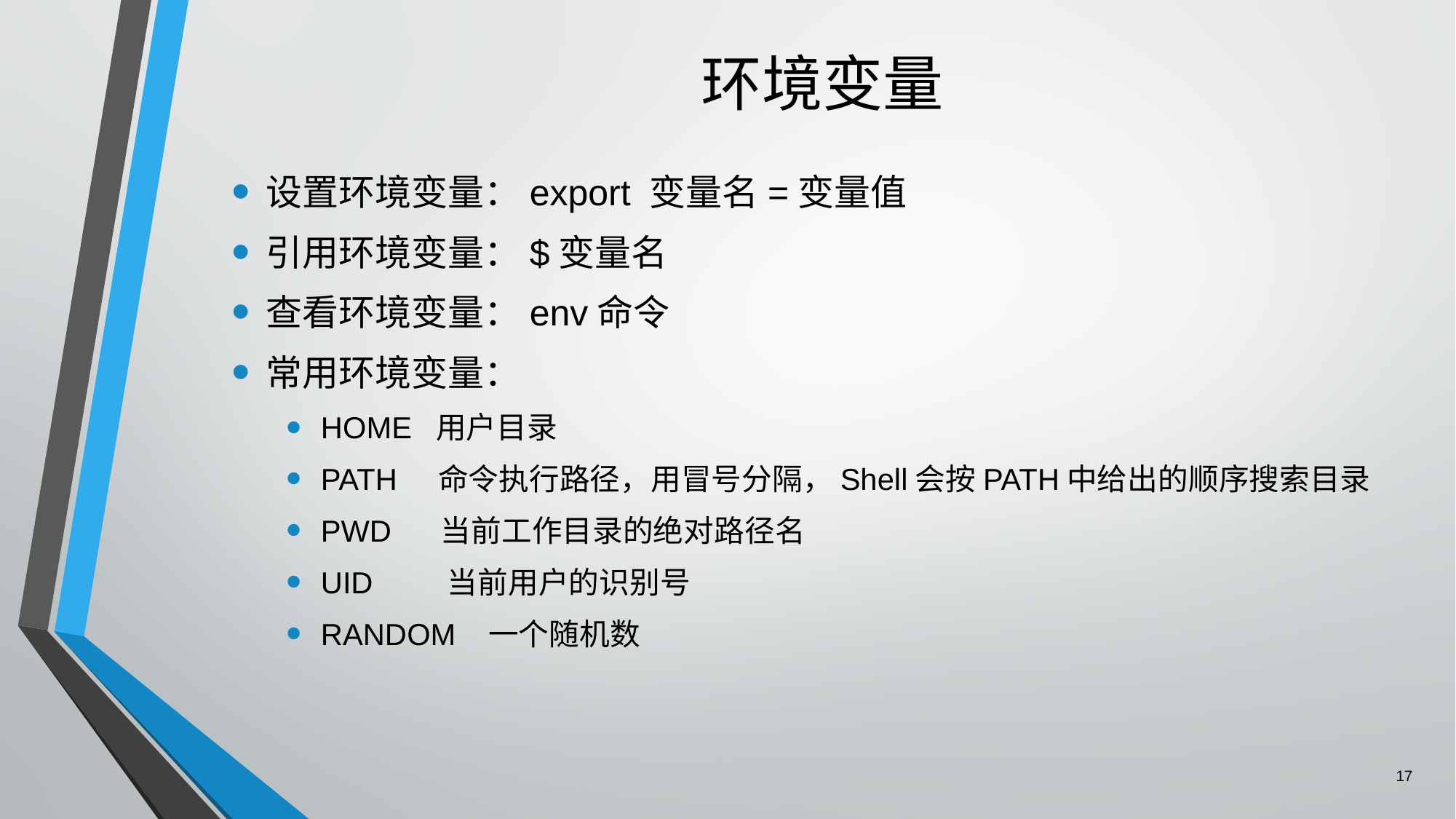

# 环境变量
设置环境变量：export 变量名=变量值
引用环境变量：$变量名
查看环境变量：env命令
常用环境变量：
HOME  用户目录
PATH    命令执行路径，用冒号分隔，Shell会按PATH中给出的顺序搜索目录
PWD     当前工作目录的绝对路径名
UID        当前用户的识别号
RANDOM   一个随机数

17